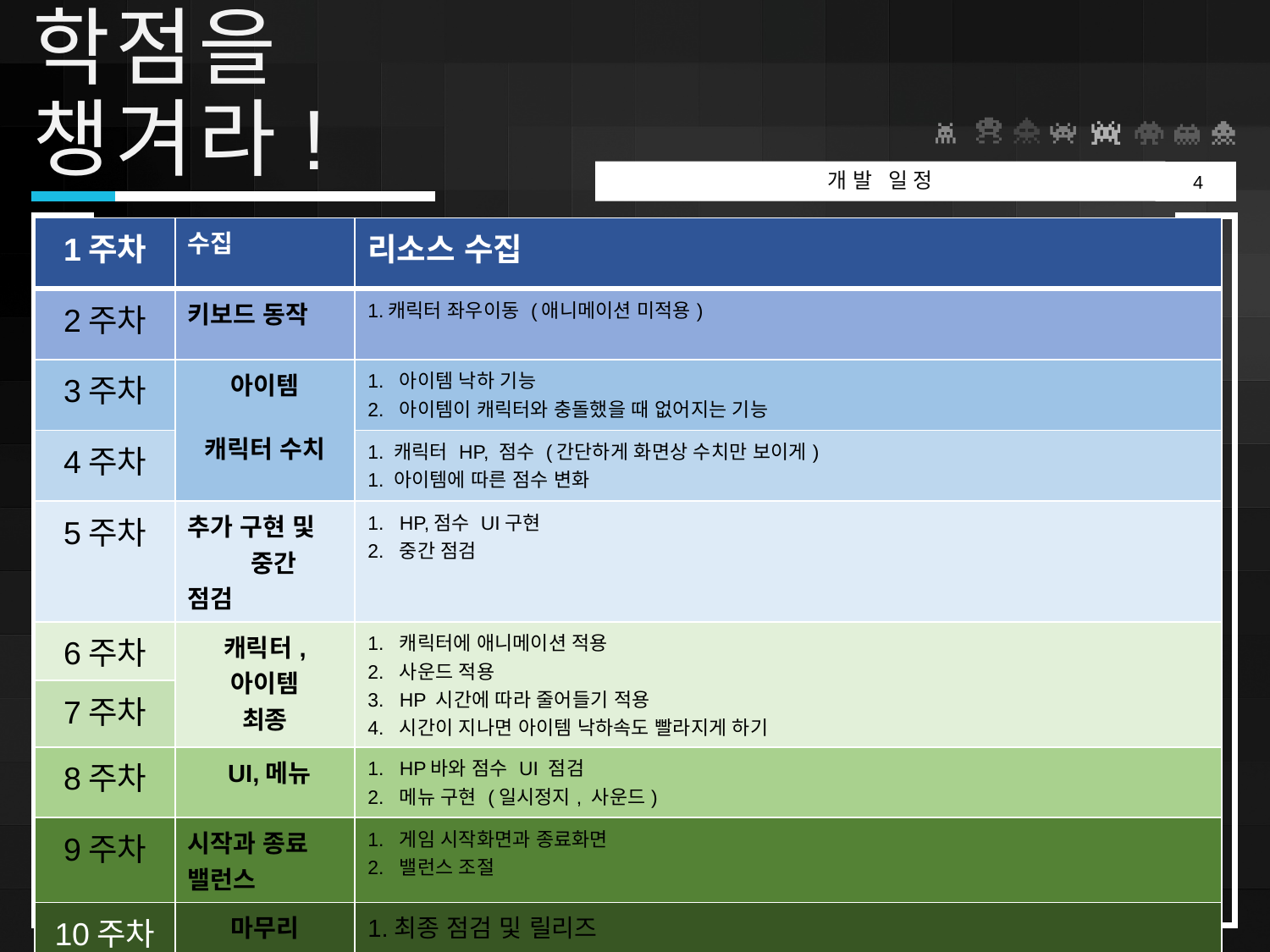

# 학점을 챙겨라!
개발 일정
4
| 1주차 | 수집 | 리소스 수집 |
| --- | --- | --- |
| 2주차 | 키보드 동작 | 1.캐릭터 좌우이동 (애니메이션 미적용) |
| 3주차 | 아이템 캐릭터 수치 | 아이템 낙하 기능 아이템이 캐릭터와 충돌했을 때 없어지는 기능 |
| 4주차 |  | 1. 캐릭터 HP, 점수 (간단하게 화면상 수치만 보이게) 1. 아이템에 따른 점수 변화 |
| 5주차 | 추가 구현 및 중간 점검 | HP,점수 UI구현 중간 점검 |
| 6주차 | 캐릭터, 아이템 최종 | 캐릭터에 애니메이션 적용 사운드 적용 HP 시간에 따라 줄어들기 적용 시간이 지나면 아이템 낙하속도 빨라지게 하기 |
| 7주차 |  |  |
| 8주차 | UI,메뉴 | HP바와 점수 UI 점검 메뉴 구현 (일시정지, 사운드) |
| 9주차 | 시작과 종료 밸런스 | 게임 시작화면과 종료화면 밸런스 조절 |
| 10주차 | 마무리 | 1.최종 점검 및 릴리즈 |